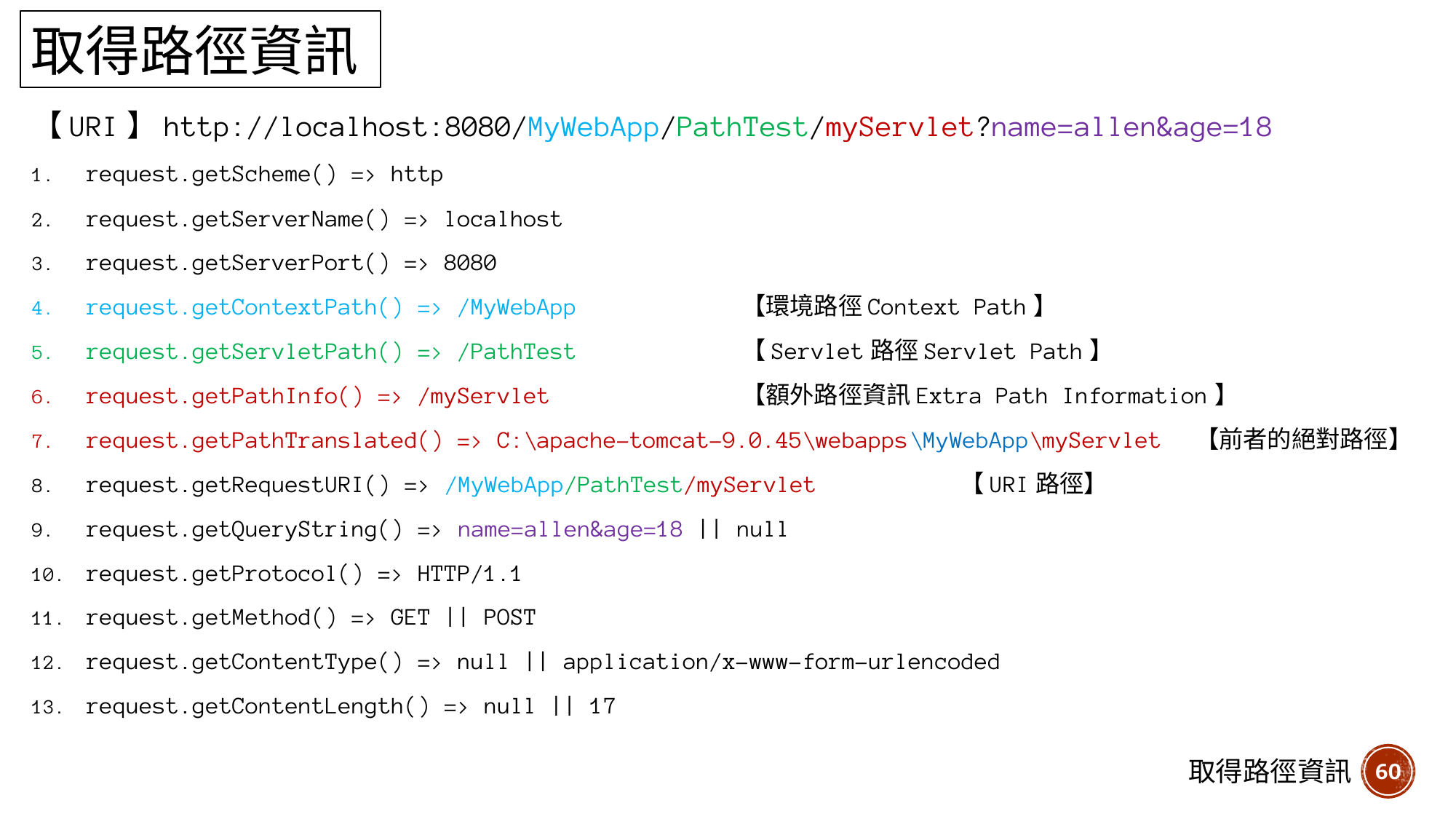

取得路徑資訊
【URI】http://localhost:8080/MyWebApp/PathTest/myServlet?name=allen&age=18
request.getScheme() => http
request.getServerName() => localhost
request.getServerPort() => 8080
request.getContextPath() => /MyWebApp		【環境路徑Context Path】
request.getServletPath() => /PathTest		【Servlet路徑Servlet Path】
request.getPathInfo() => /myServlet		【額外路徑資訊Extra Path Information】
request.getPathTranslated() => C:\apache-tomcat-9.0.45\webapps\MyWebApp\myServlet  【前者的絕對路徑】
request.getRequestURI() => /MyWebApp/PathTest/myServlet		【URI路徑】
request.getQueryString() => name=allen&age=18 || null
request.getProtocol() => HTTP/1.1
request.getMethod() => GET || POST
request.getContentType() => null || application/x-www-form-urlencoded
request.getContentLength() => null || 17

取得路徑資訊
60